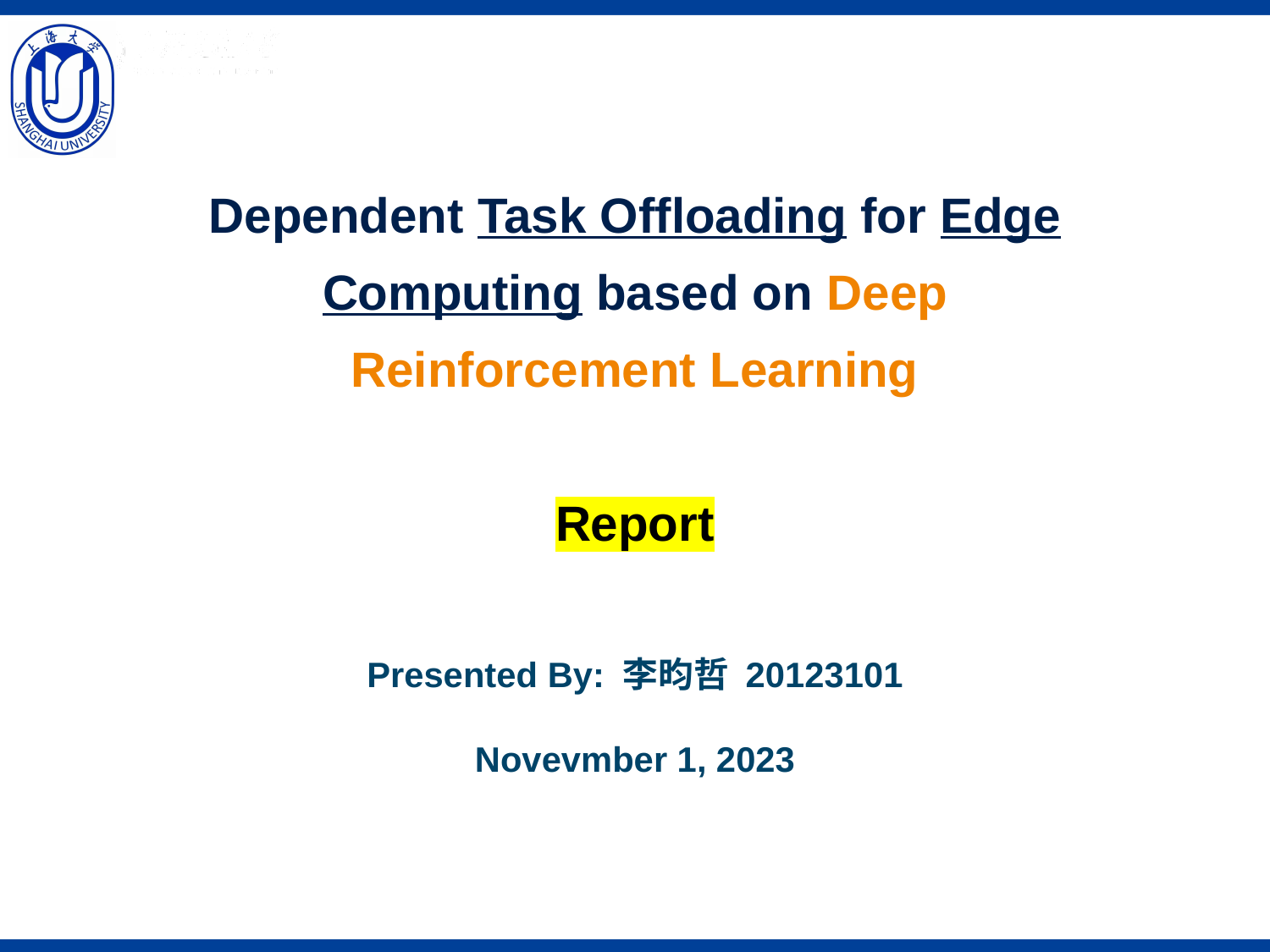

Dependent Task Offloading for Edge Computing based on Deep Reinforcement Learning

Report

Presented By: 李昀哲 20123101

Novevmber 1, 2023